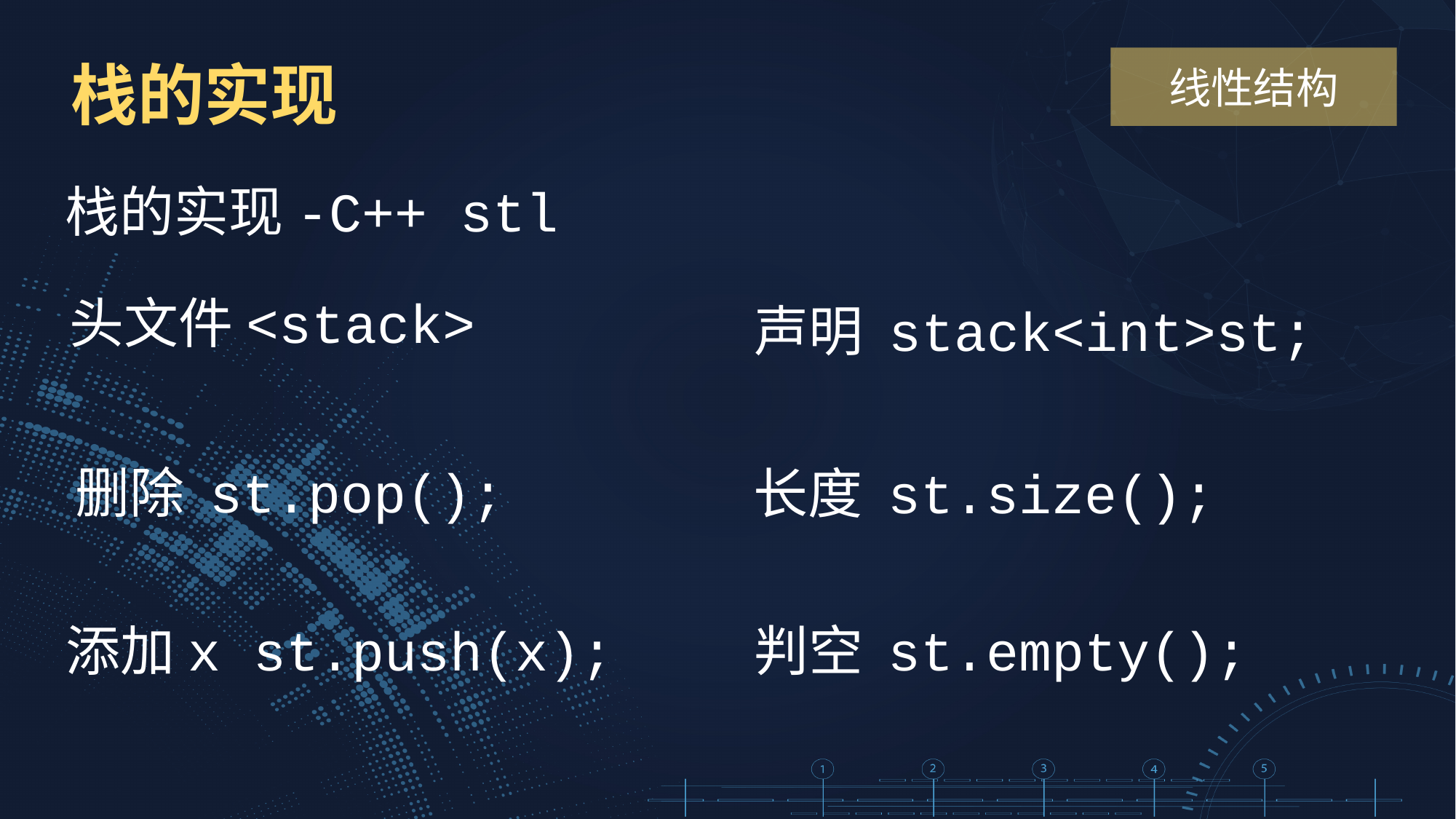

栈的实现
线性结构
栈的实现-C++ stl
头文件<stack>
声明 stack<int>st;
删除 st.pop();
长度 st.size();
添加x st.push(x);
判空 st.empty();
top--;